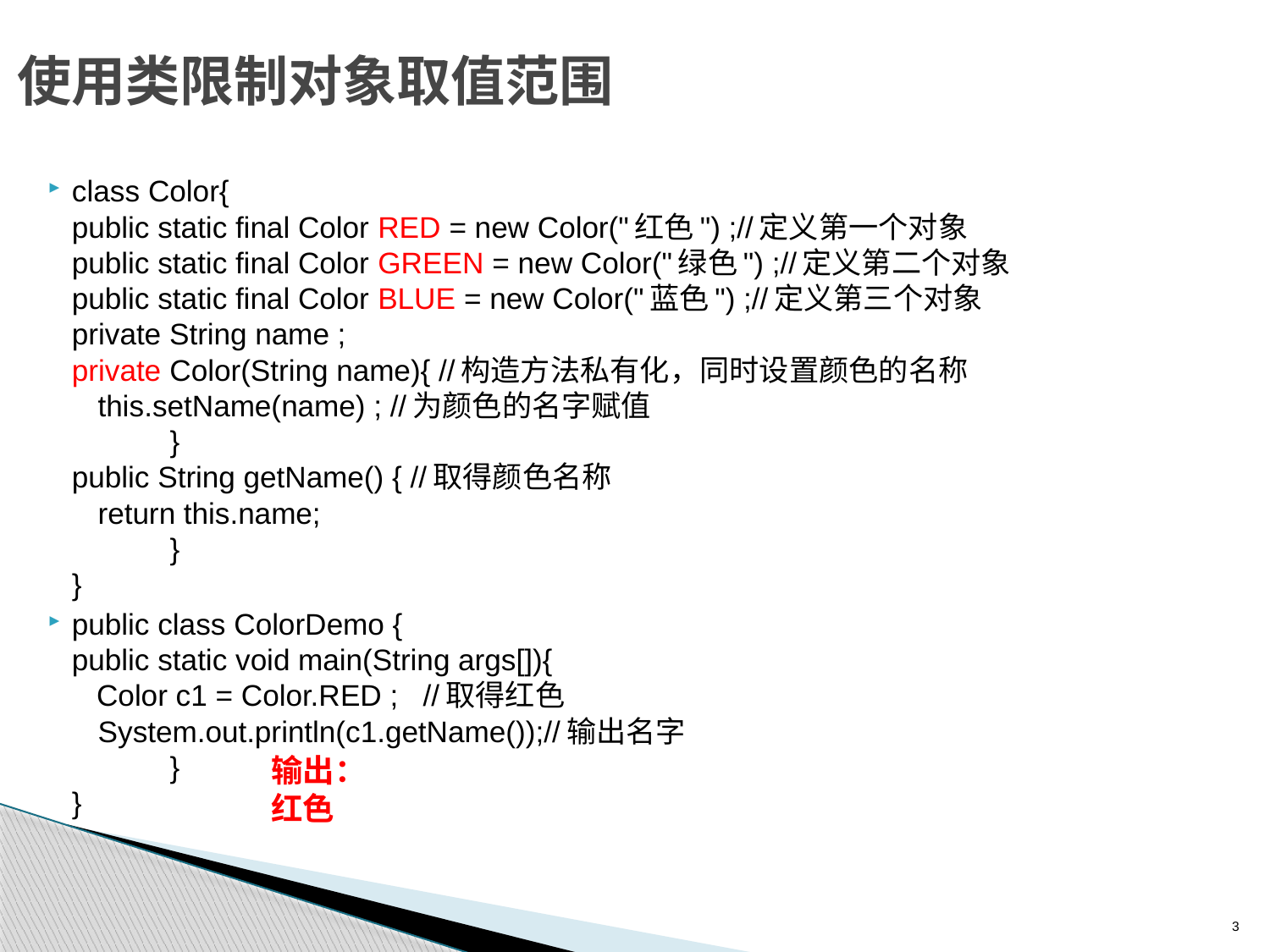

# 使用类限制对象取值范围
class Color{
public static final Color RED = new Color("红色") ;//定义第一个对象
public static final Color GREEN = new Color("绿色") ;//定义第二个对象
public static final Color BLUE = new Color("蓝色") ;//定义第三个对象
private String name ;
private Color(String name){ //构造方法私有化，同时设置颜色的名称
   this.setName(name) ; //为颜色的名字赋值
	}
public String getName() { //取得颜色名称
   return this.name;
	}
}
public class ColorDemo {
public static void main(String args[]){
   Color c1 = Color.RED ;   //取得红色
   System.out.println(c1.getName());//输出名字
	}
}
输出：
红色
3